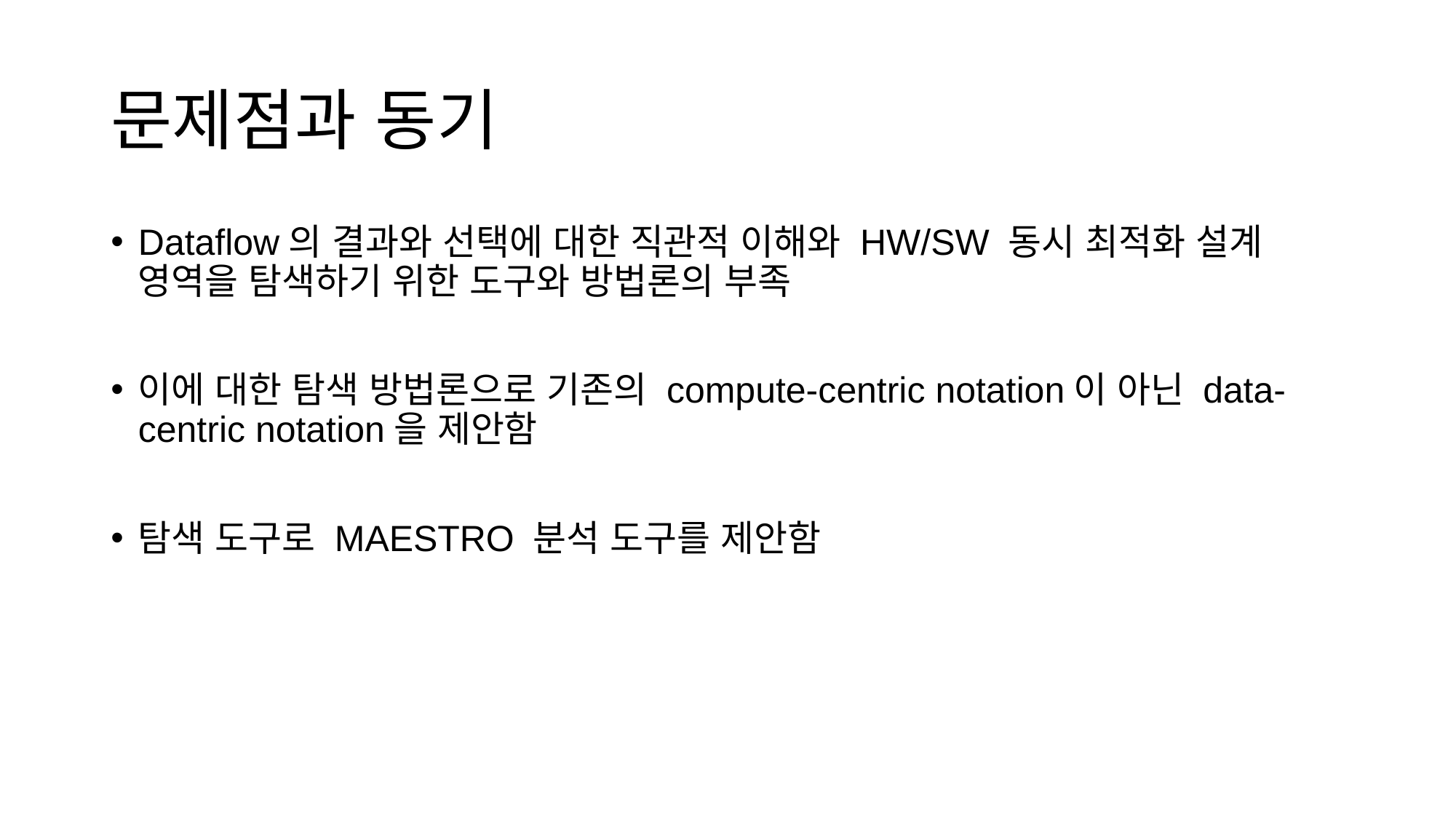

# 문제점과 동기
Dataflow의 결과와 선택에 대한 직관적 이해와 HW/SW 동시 최적화 설계 영역을 탐색하기 위한 도구와 방법론의 부족

이에 대한 탐색 방법론으로 기존의 compute-centric notation이 아닌 data-centric notation을 제안함

탐색 도구로 MAESTRO 분석 도구를 제안함